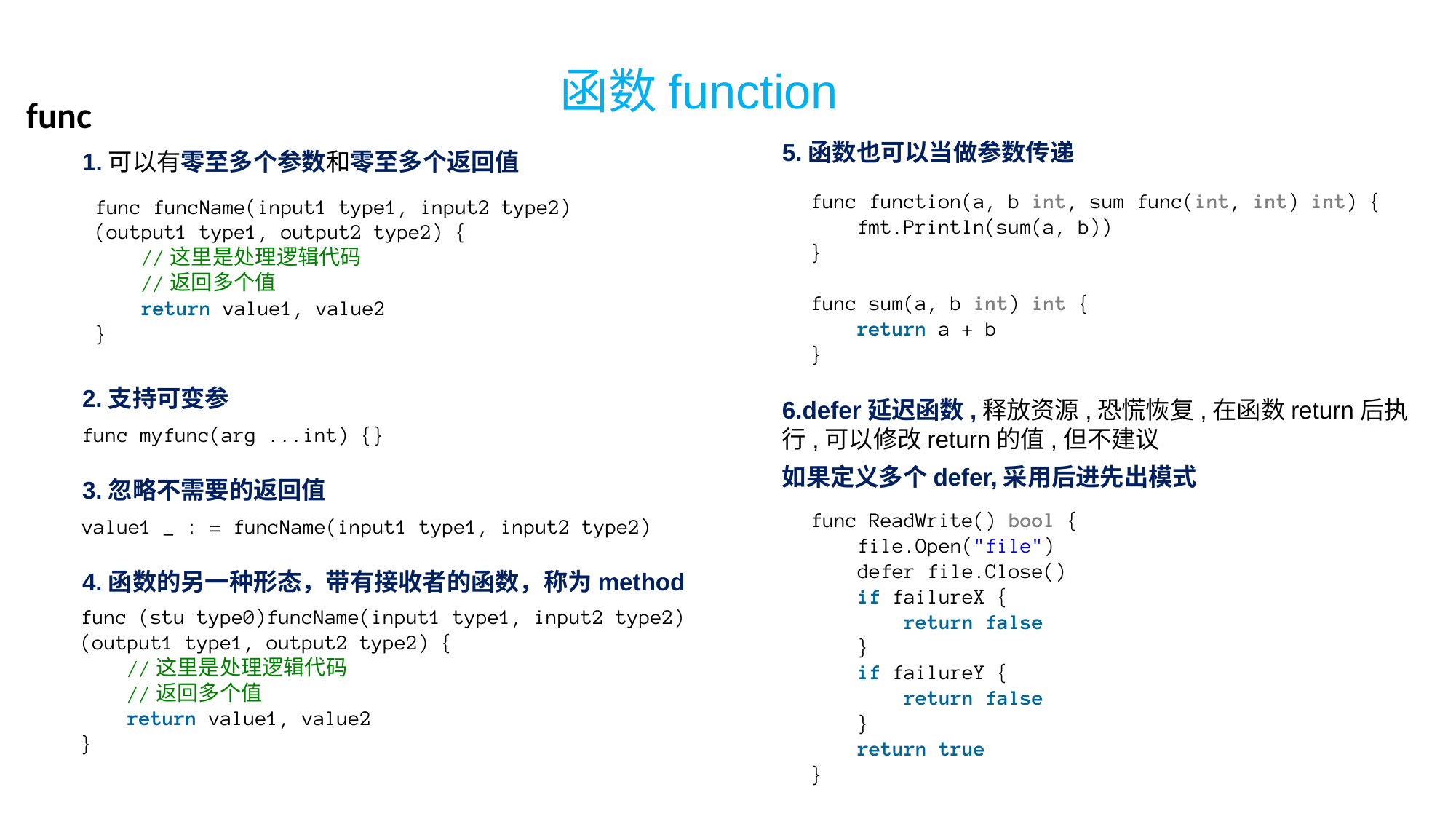

函数function
func
5.函数也可以当做参数传递
1.可以有零至多个参数和零至多个返回值

func function(a, b int, sum func(int, int) int) {
    fmt.Println(sum(a, b))
}

func sum(a, b int) int {
    return a + b
}
func funcName(input1 type1, input2 type2) (output1 type1, output2 type2) {
    //这里是处理逻辑代码
    //返回多个值
    return value1, value2
}
2.支持可变参
func myfunc(arg ...int) {}
6.defer延迟函数,释放资源,恐慌恢复,在函数return后执行,可以修改return的值,但不建议
如果定义多个defer,采用后进先出模式
3.忽略不需要的返回值
value1 _ : = funcName(input1 type1, input2 type2)
func ReadWrite() bool {
    file.Open("file")
    defer file.Close()
    if failureX {
        return false
    }
    if failureY {
        return false
    }
    return true
}
4.函数的另一种形态，带有接收者的函数，称为method
func (stu type0)funcName(input1 type1, input2 type2) (output1 type1, output2 type2) {
    //这里是处理逻辑代码
    //返回多个值
    return value1, value2
}